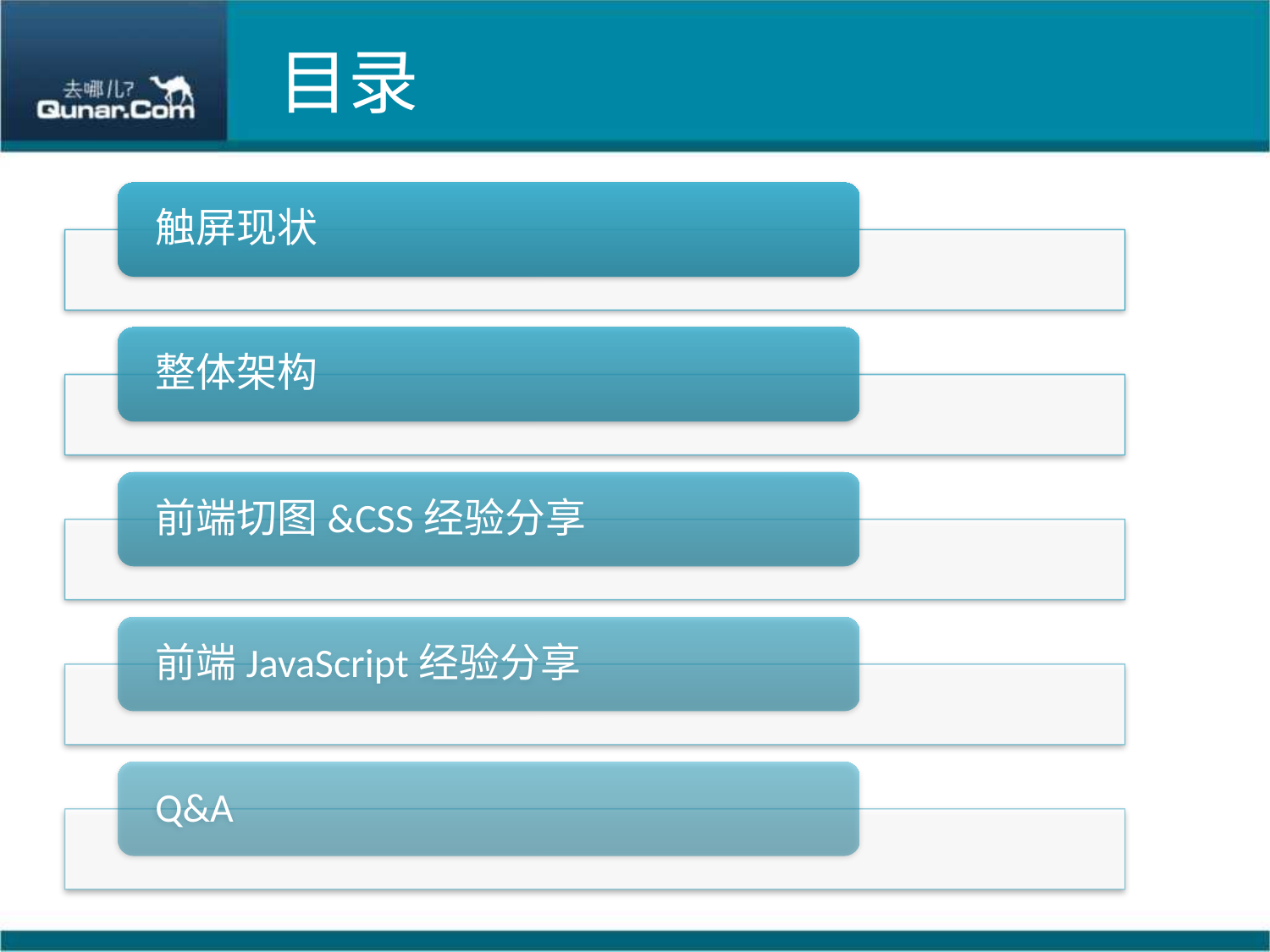

# 目录

触屏现状
整体架构
前端切图&CSS经验分享
前端JavaScript经验分享
Q&A